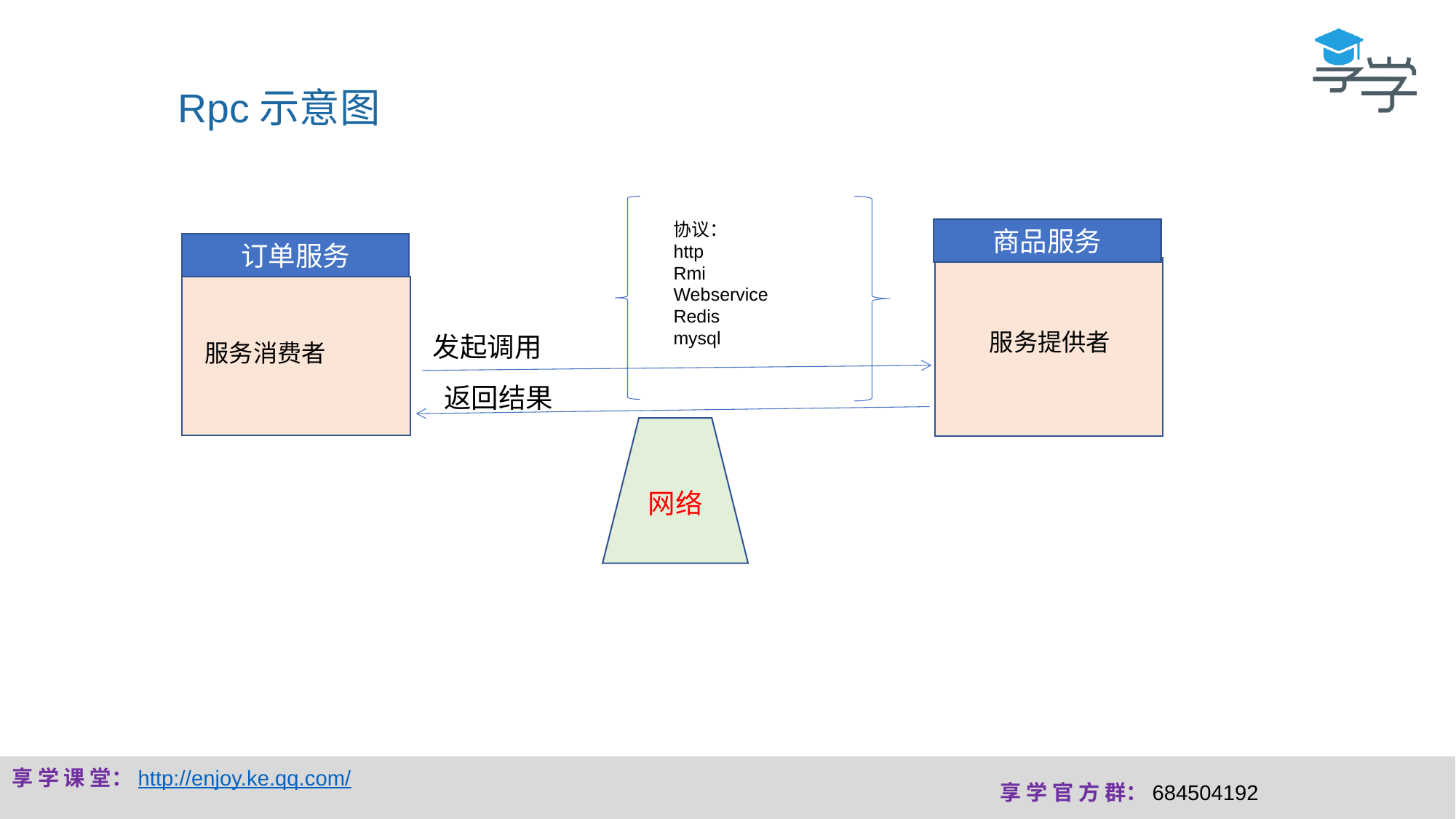

Rpc示意图

协议：
http
Rmi
Webservice
Redis
mysql
商品服务
订单服务

服务提供者
发起调用
服务消费者
返回结果
网络